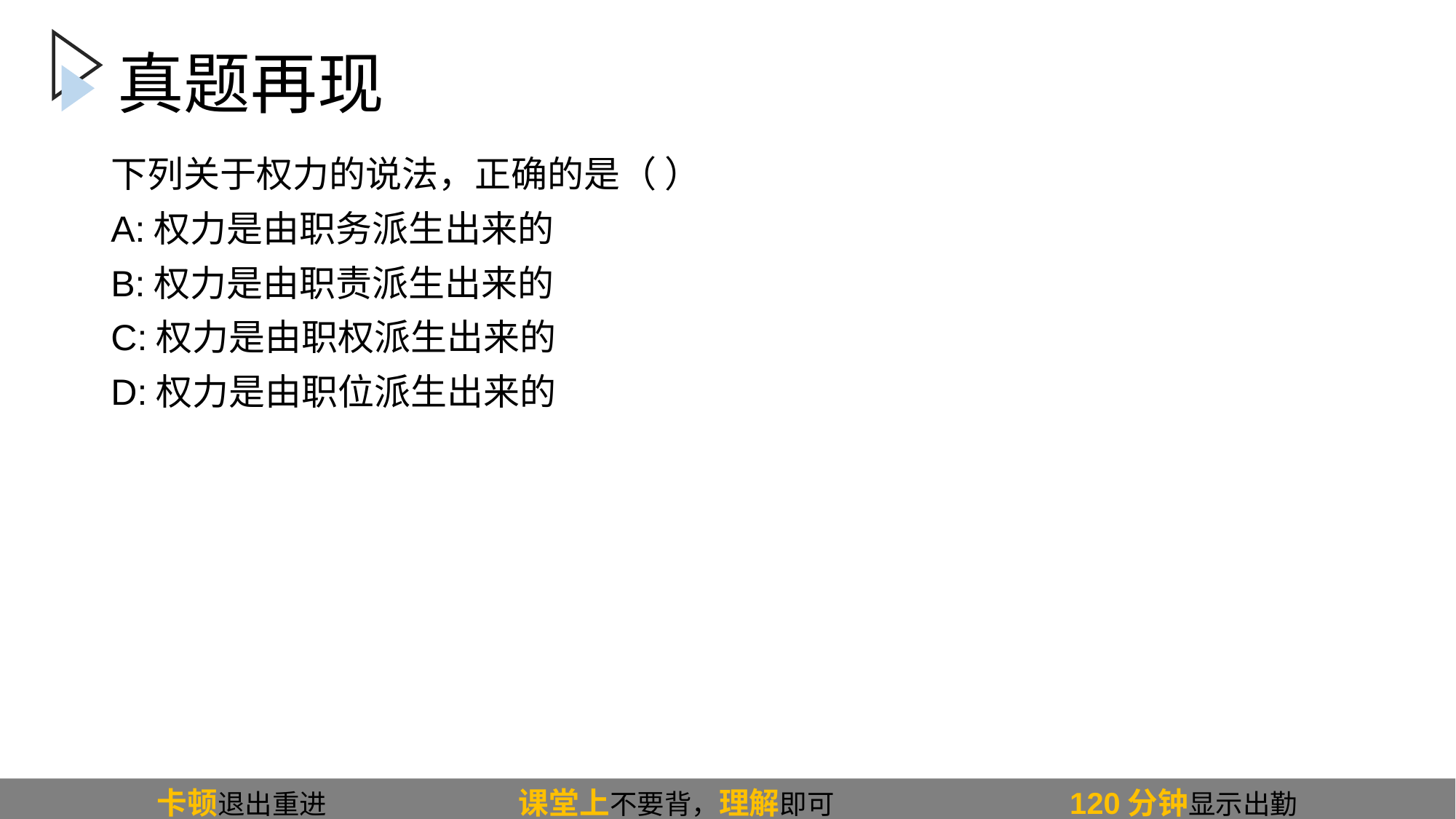

# 真题再现
下列关于权力的说法，正确的是（ ）
A:权力是由职务派生出来的
B:权力是由职责派生出来的
C:权力是由职权派生出来的
D:权力是由职位派生出来的